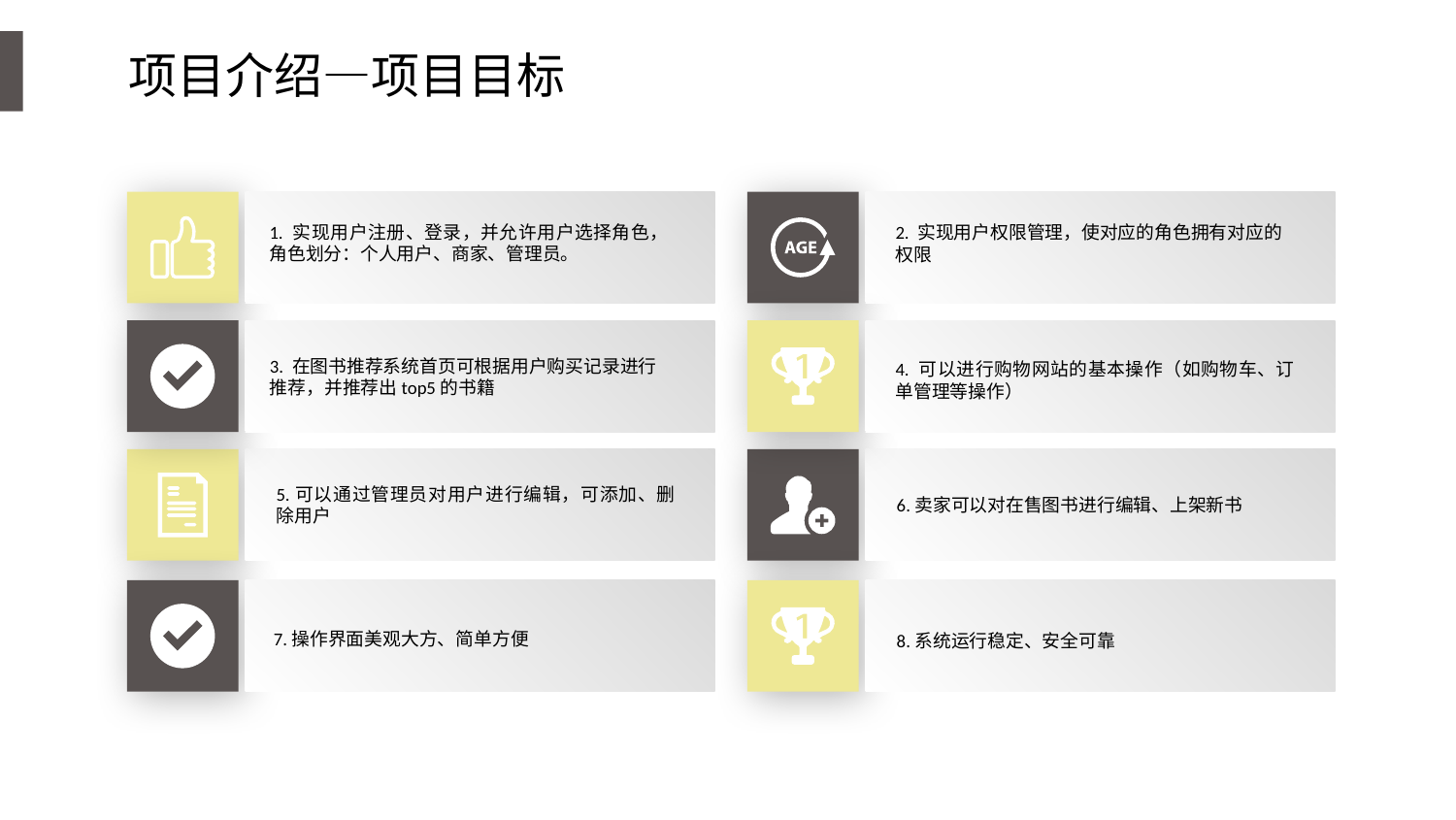

项目介绍—项目目标

1. 实现用户注册、登录，并允许用户选择角色，角色划分：个人用户、商家、管理员。

2. 实现用户权限管理，使对应的角色拥有对应的权限

3. 在图书推荐系统首页可根据用户购买记录进行推荐，并推荐出top5的书籍

4. 可以进行购物网站的基本操作（如购物车、订单管理等操作）

5.可以通过管理员对用户进行编辑，可添加、删除用户

6.卖家可以对在售图书进行编辑、上架新书

7.操作界面美观大方、简单方便

8.系统运行稳定、安全可靠